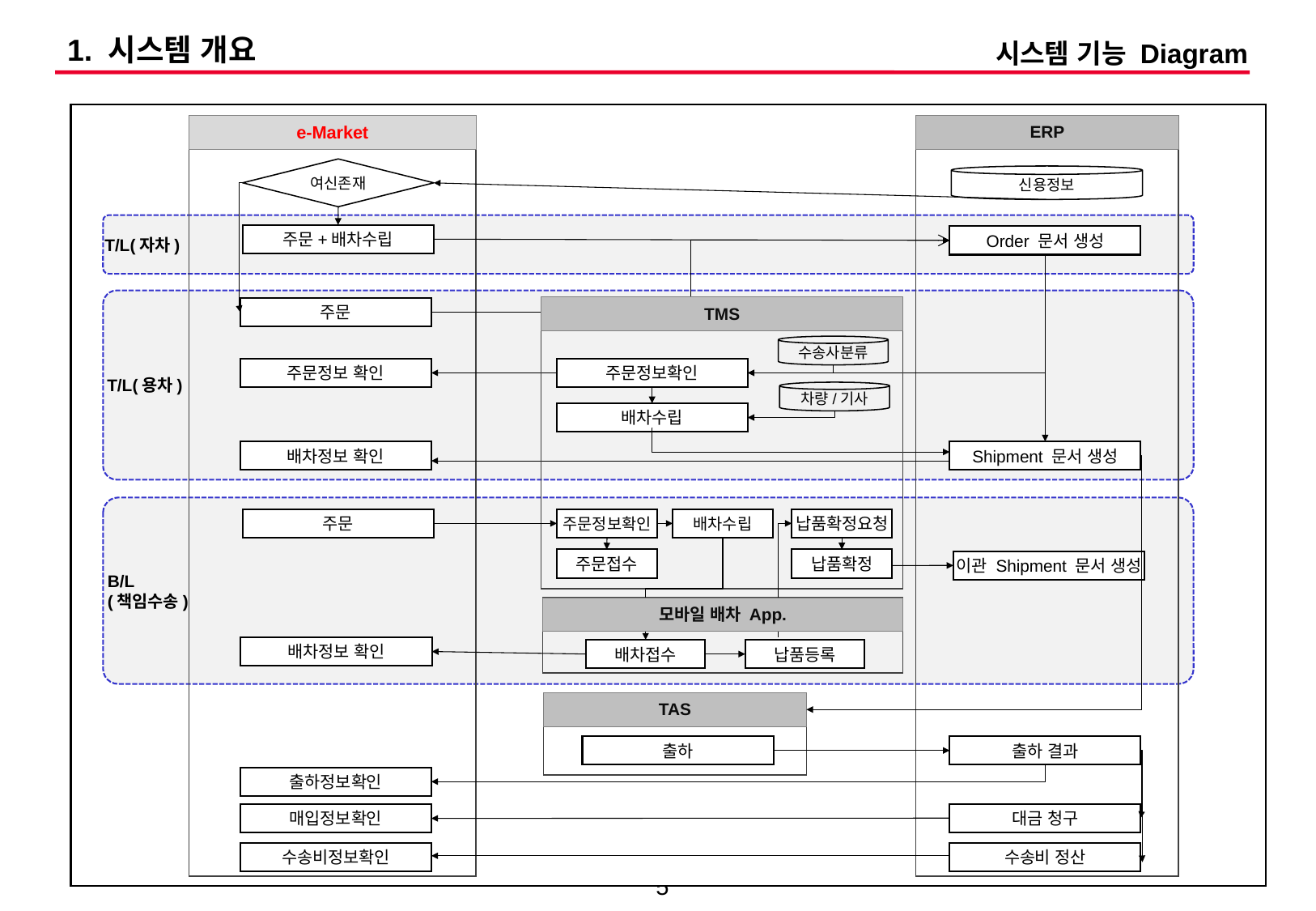

# 1. 시스템 개요
시스템 기능 Diagram
|  |
| --- |

e-Market
ERP
여신존재
신용정보
T/L(자차)
주문+배차수립
Order 문서 생성
T/L(용차)

TMS
주문
수송사분류
주문정보확인
주문정보 확인
차량/기사
배차수립
배차정보 확인
Shipment 문서 생성
B/L
(책임수송)
주문정보확인
배차수립
납품확정요청
주문
주문접수
납품확정
이관 Shipment 문서 생성
모바일 배차 App.

배차정보 확인
배차접수
납품등록
TAS

출하 결과
출하
출하정보확인
대금 청구
매입정보확인
수송비정보확인
수송비 정산